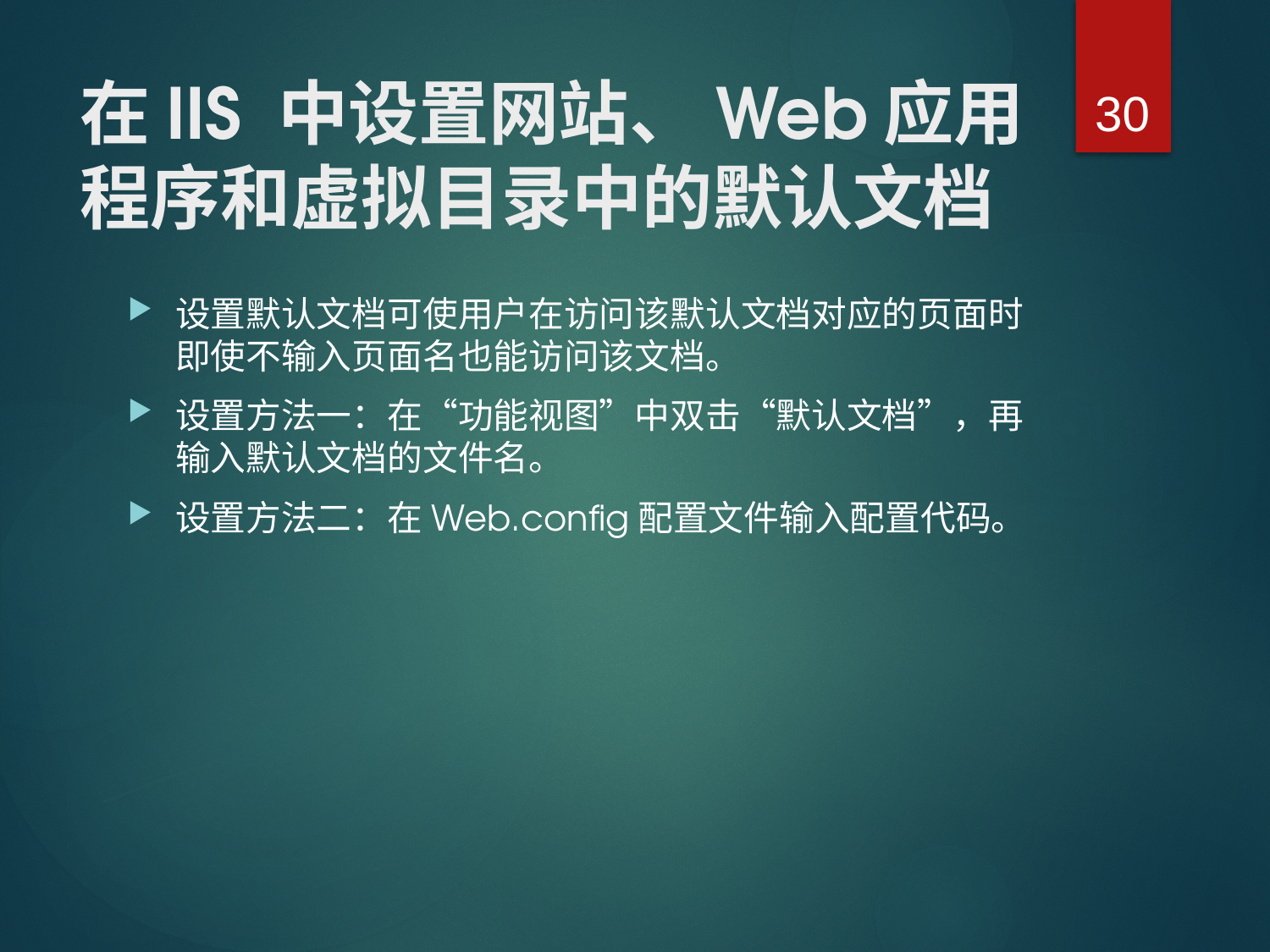

30
# 在IIS 中设置网站、Web应用程序和虚拟目录中的默认文档
设置默认文档可使用户在访问该默认文档对应的页面时即使不输入页面名也能访问该文档。
设置方法一：在“功能视图”中双击“默认文档”，再输入默认文档的文件名。
设置方法二：在Web.config配置文件输入配置代码。